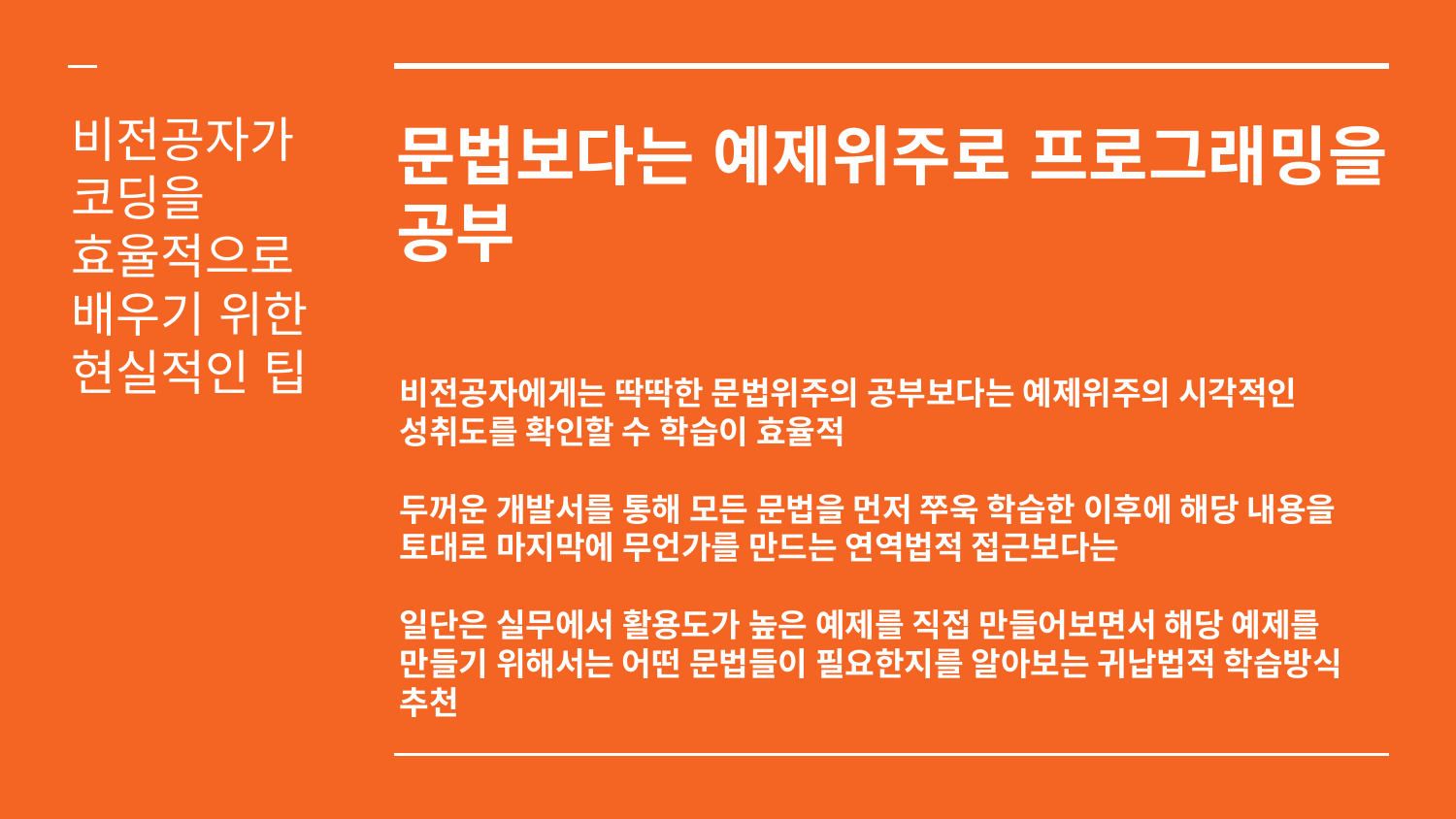

# 문법보다는 예제위주로 프로그래밍을 공부
비전공자가
코딩을
효율적으로
배우기 위한 현실적인 팁
비전공자에게는 딱딱한 문법위주의 공부보다는 예제위주의 시각적인 성취도를 확인할 수 학습이 효율적

두꺼운 개발서를 통해 모든 문법을 먼저 쭈욱 학습한 이후에 해당 내용을 토대로 마지막에 무언가를 만드는 연역법적 접근보다는

일단은 실무에서 활용도가 높은 예제를 직접 만들어보면서 해당 예제를 만들기 위해서는 어떤 문법들이 필요한지를 알아보는 귀납법적 학습방식 추천